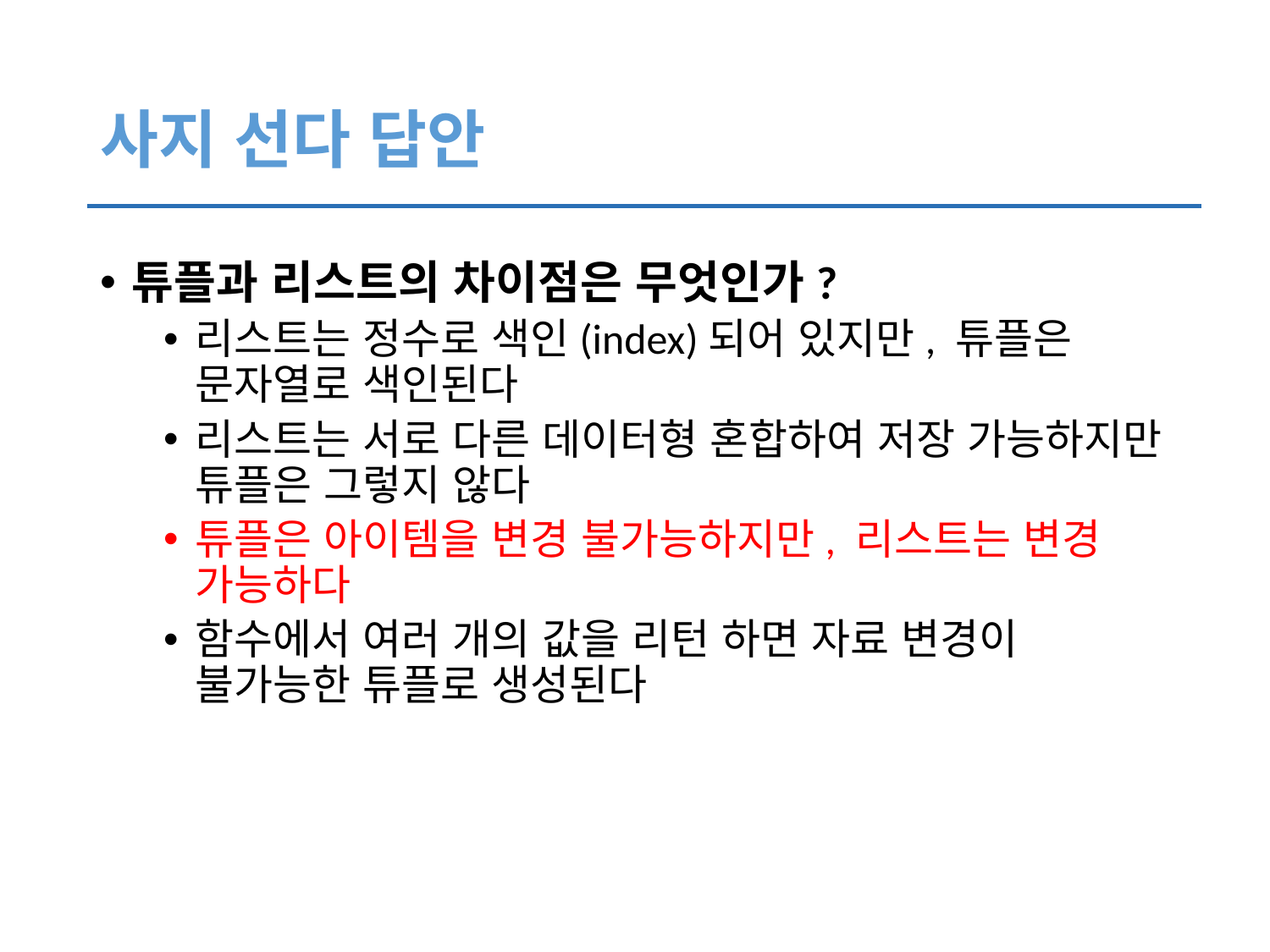

# 사지 선다 답안
튜플과 리스트의 차이점은 무엇인가?
리스트는 정수로 색인(index)되어 있지만, 튜플은 문자열로 색인된다
리스트는 서로 다른 데이터형 혼합하여 저장 가능하지만 튜플은 그렇지 않다
튜플은 아이템을 변경 불가능하지만, 리스트는 변경 가능하다
함수에서 여러 개의 값을 리턴 하면 자료 변경이 불가능한 튜플로 생성된다